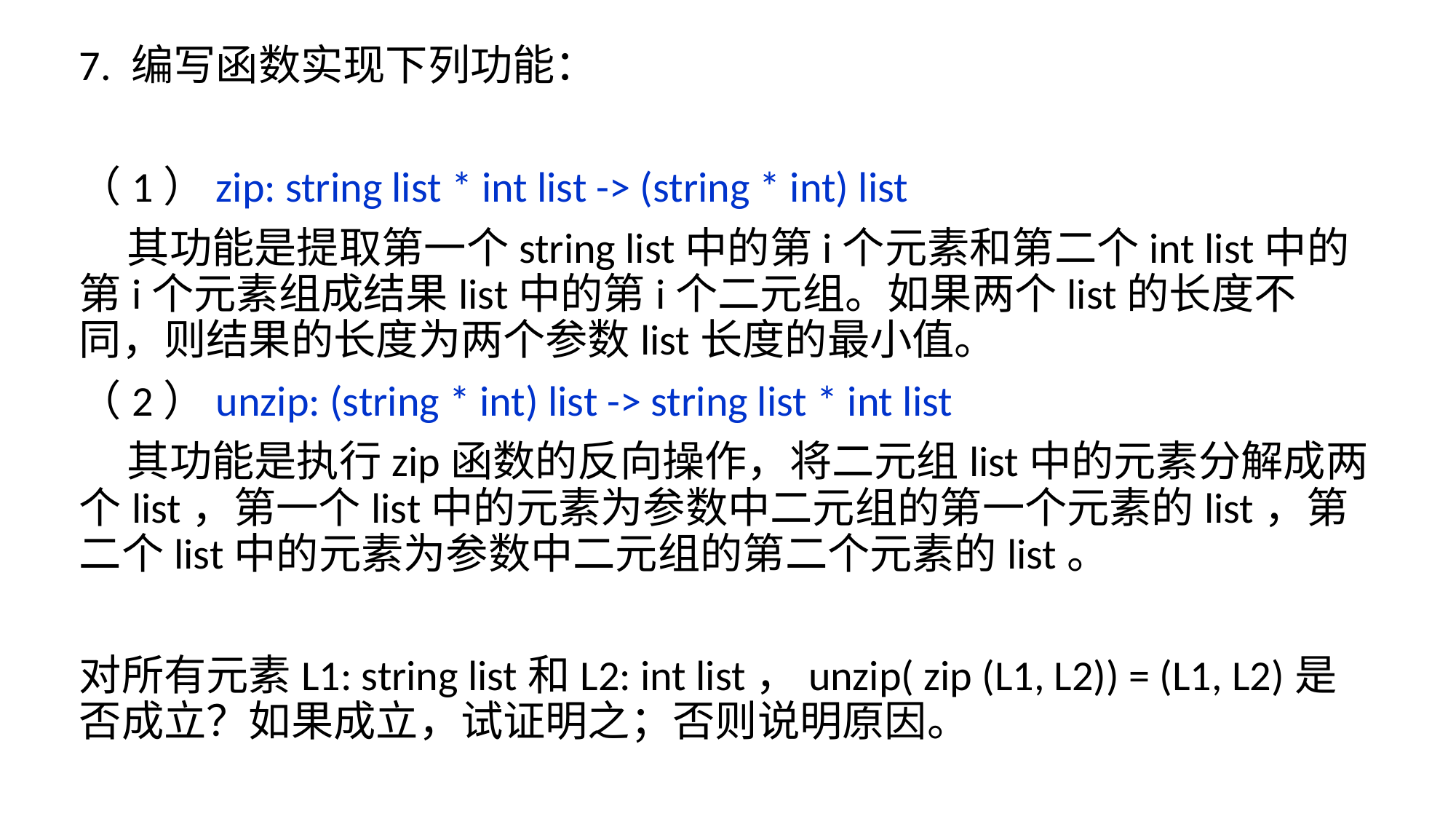

7. 编写函数实现下列功能：

（1）zip: string list * int list -> (string * int) list
    其功能是提取第一个string list中的第i个元素和第二个int list中的第i个元素组成结果list中的第i个二元组。如果两个list的长度不同，则结果的长度为两个参数list长度的最小值。
（2）unzip: (string * int) list -> string list * int list
    其功能是执行zip函数的反向操作，将二元组list中的元素分解成两个list，第一个list中的元素为参数中二元组的第一个元素的list，第二个list中的元素为参数中二元组的第二个元素的list。

对所有元素L1: string list和L2: int list，unzip( zip (L1, L2)) = (L1, L2)是否成立？如果成立，试证明之；否则说明原因。